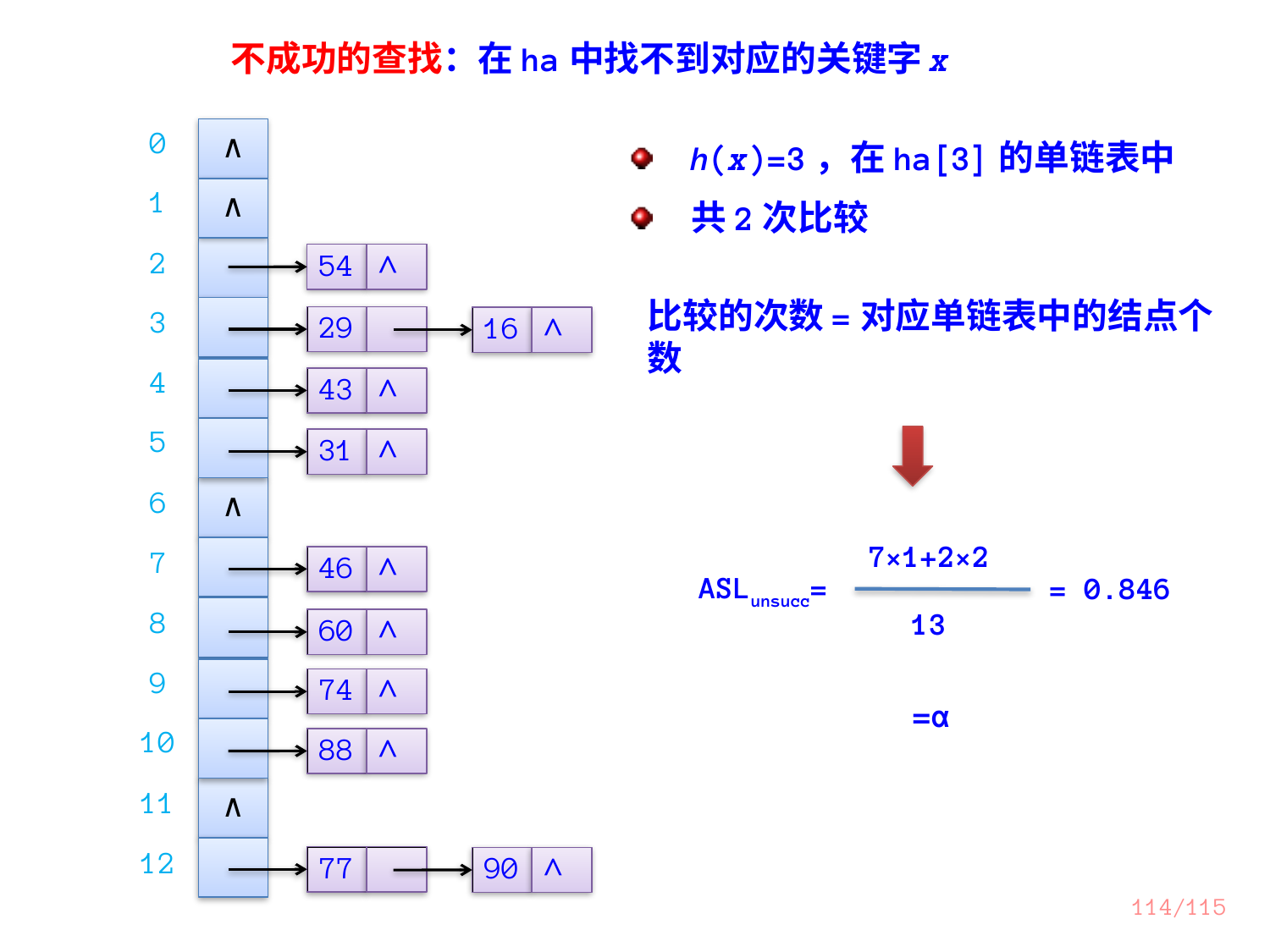

不成功的查找：在ha中找不到对应的关键字x
∧
0
∧
1

2
54
∧

3
29

16
∧

4
43
∧

5
31
∧
∧
6

7
46
∧

8
60
∧

9
74
∧

10
88
∧
∧
11

12
77

90
∧
h(x)=3，在ha[3]的单链表中
共2次比较
比较的次数=对应单链表中的结点个数

7×1+2×2
ASLunsucc=
= 0.846
13
=α
114/115